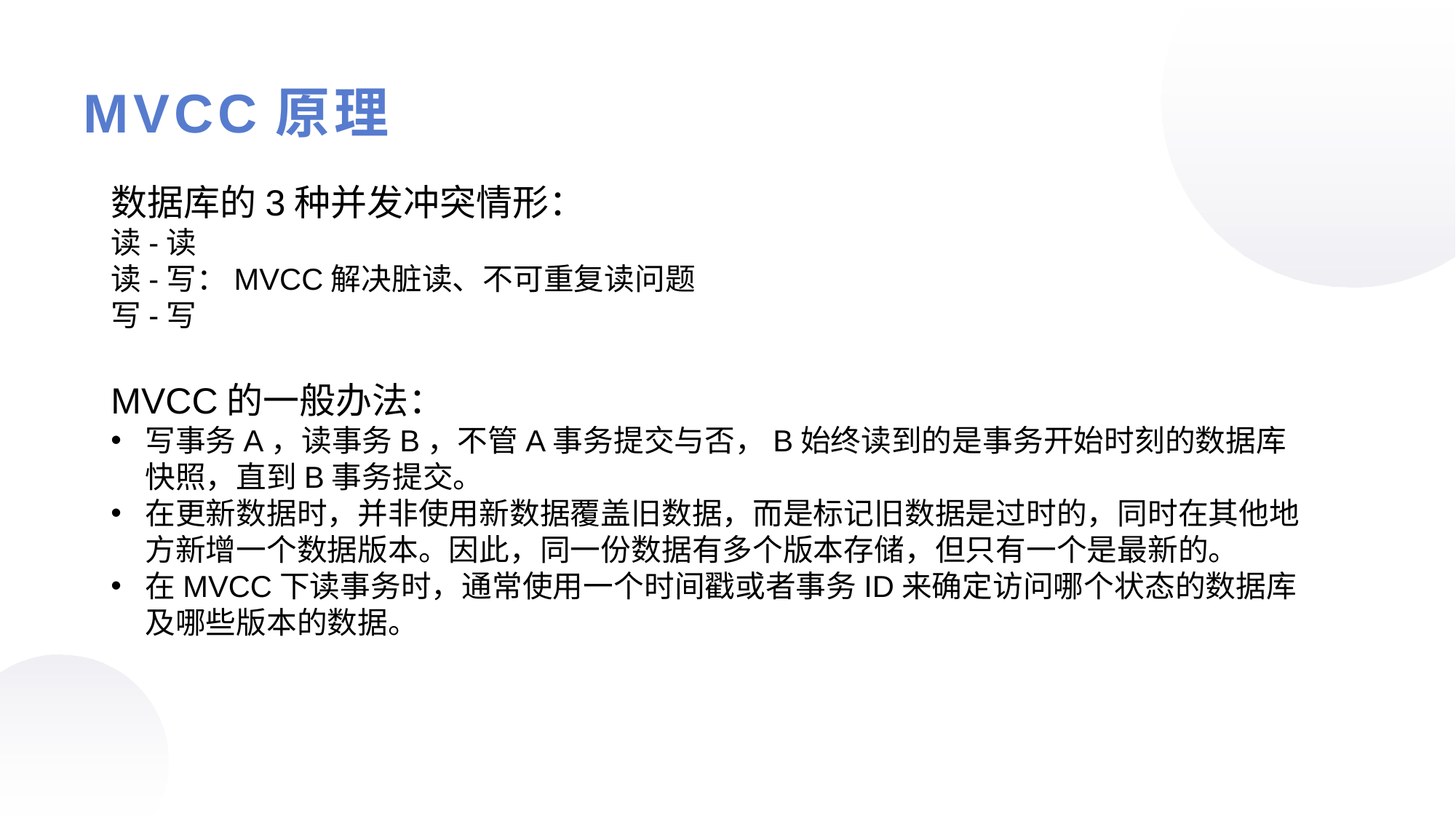

MVCC原理
数据库的3种并发冲突情形：
读-读
读-写：MVCC解决脏读、不可重复读问题
写-写
MVCC的一般办法：
写事务A，读事务B，不管A事务提交与否，B始终读到的是事务开始时刻的数据库快照，直到B事务提交。
在更新数据时，并非使用新数据覆盖旧数据，而是标记旧数据是过时的，同时在其他地方新增一个数据版本。因此，同一份数据有多个版本存储，但只有一个是最新的。
在MVCC下读事务时，通常使用一个时间戳或者事务ID来确定访问哪个状态的数据库及哪些版本的数据。